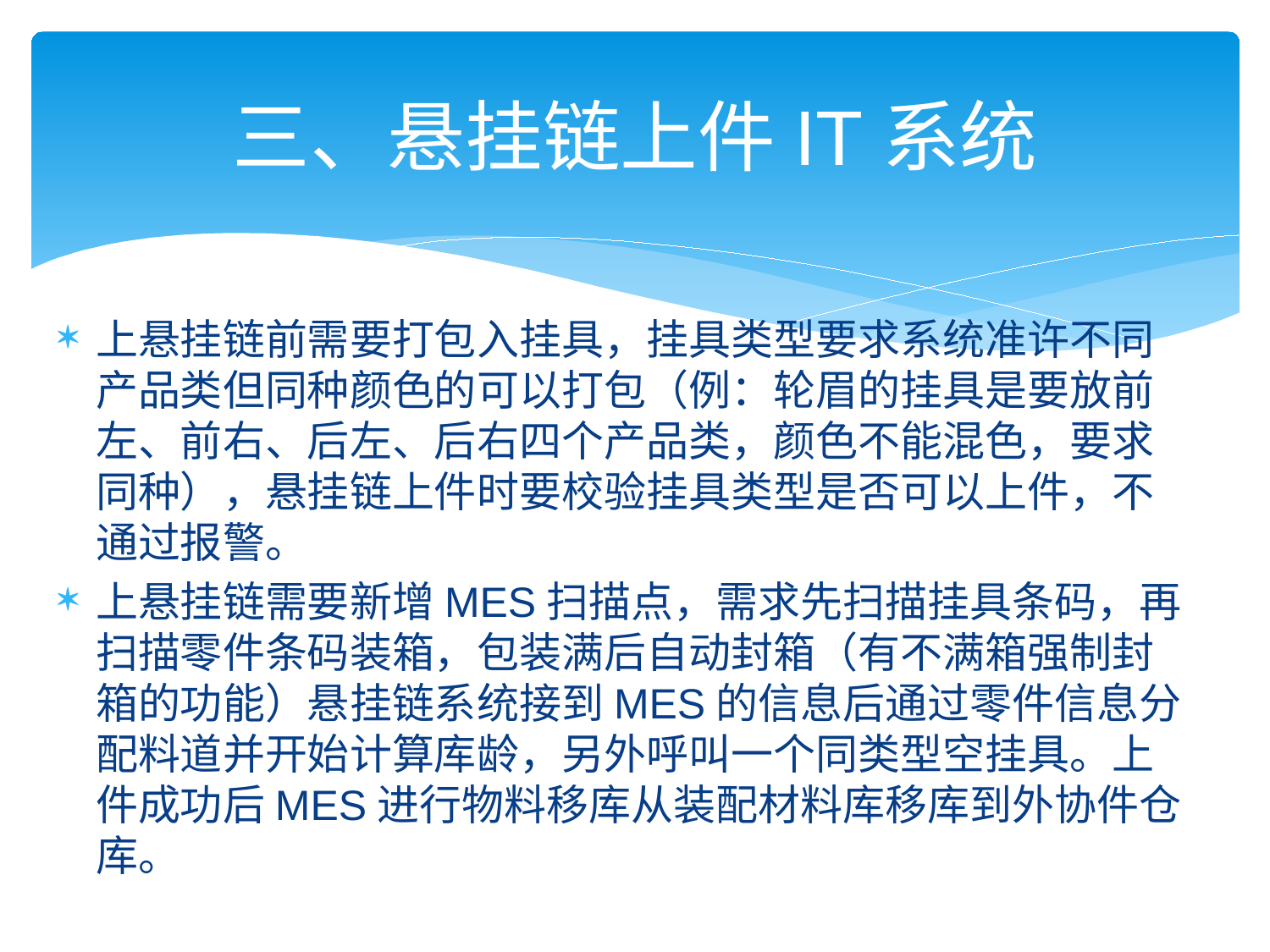

# 三、悬挂链上件IT系统
上悬挂链前需要打包入挂具，挂具类型要求系统准许不同产品类但同种颜色的可以打包（例：轮眉的挂具是要放前左、前右、后左、后右四个产品类，颜色不能混色，要求同种），悬挂链上件时要校验挂具类型是否可以上件，不通过报警。
上悬挂链需要新增MES扫描点，需求先扫描挂具条码，再扫描零件条码装箱，包装满后自动封箱（有不满箱强制封箱的功能）悬挂链系统接到MES的信息后通过零件信息分配料道并开始计算库龄，另外呼叫一个同类型空挂具。上件成功后MES进行物料移库从装配材料库移库到外协件仓库。